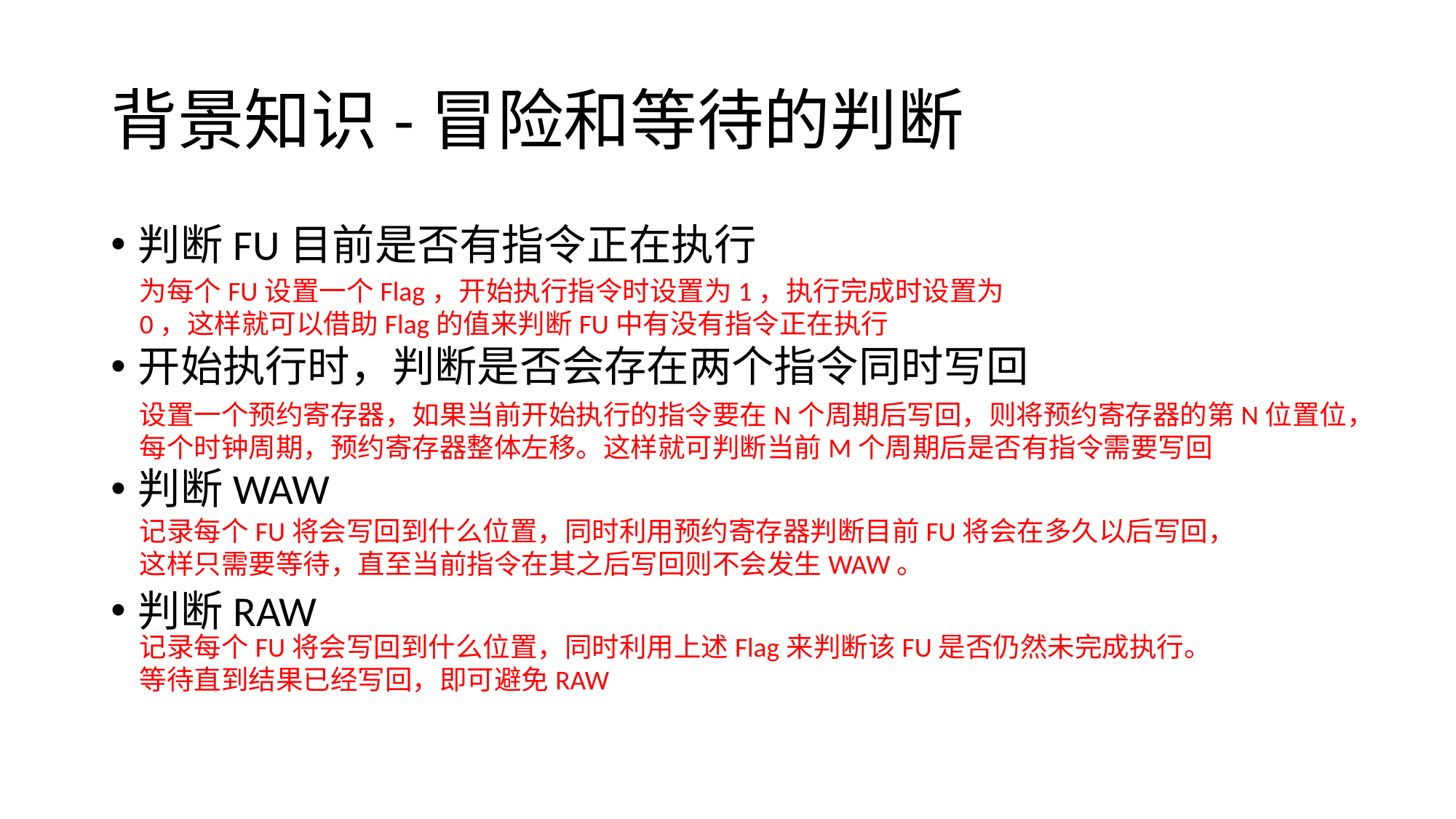

# 背景知识-冒险和等待的判断
判断FU目前是否有指令正在执行

开始执行时，判断是否会存在两个指令同时写回

判断WAW

判断RAW

为每个FU设置一个Flag，开始执行指令时设置为1，执行完成时设置为0，这样就可以借助Flag的值来判断FU中有没有指令正在执行
设置一个预约寄存器，如果当前开始执行的指令要在N个周期后写回，则将预约寄存器的第N位置位，
每个时钟周期，预约寄存器整体左移。这样就可判断当前M个周期后是否有指令需要写回
记录每个FU将会写回到什么位置，同时利用预约寄存器判断目前FU将会在多久以后写回，
这样只需要等待，直至当前指令在其之后写回则不会发生WAW。
记录每个FU将会写回到什么位置，同时利用上述Flag来判断该FU是否仍然未完成执行。
等待直到结果已经写回，即可避免RAW